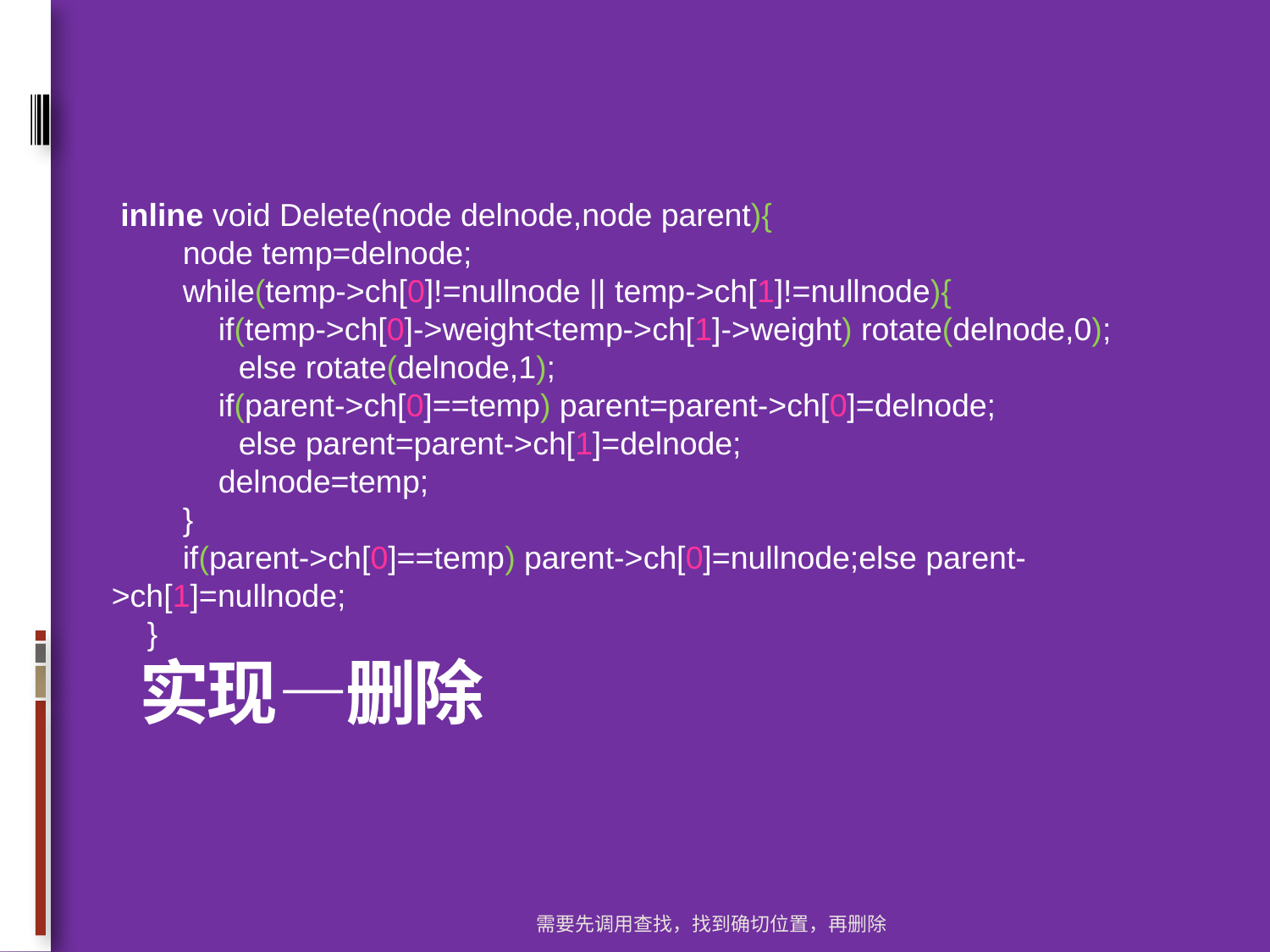

inline void Delete(node delnode,node parent){
        node temp=delnode;
        while(temp->ch[0]!=nullnode || temp->ch[1]!=nullnode){
            if(temp->ch[0]->weight<temp->ch[1]->weight) rotate(delnode,0);
	else rotate(delnode,1);
            if(parent->ch[0]==temp) parent=parent->ch[0]=delnode;
	else parent=parent->ch[1]=delnode;
            delnode=temp;
        }
        if(parent->ch[0]==temp) parent->ch[0]=nullnode;else parent->ch[1]=nullnode;
    }
# 实现—删除
需要先调用查找，找到确切位置，再删除